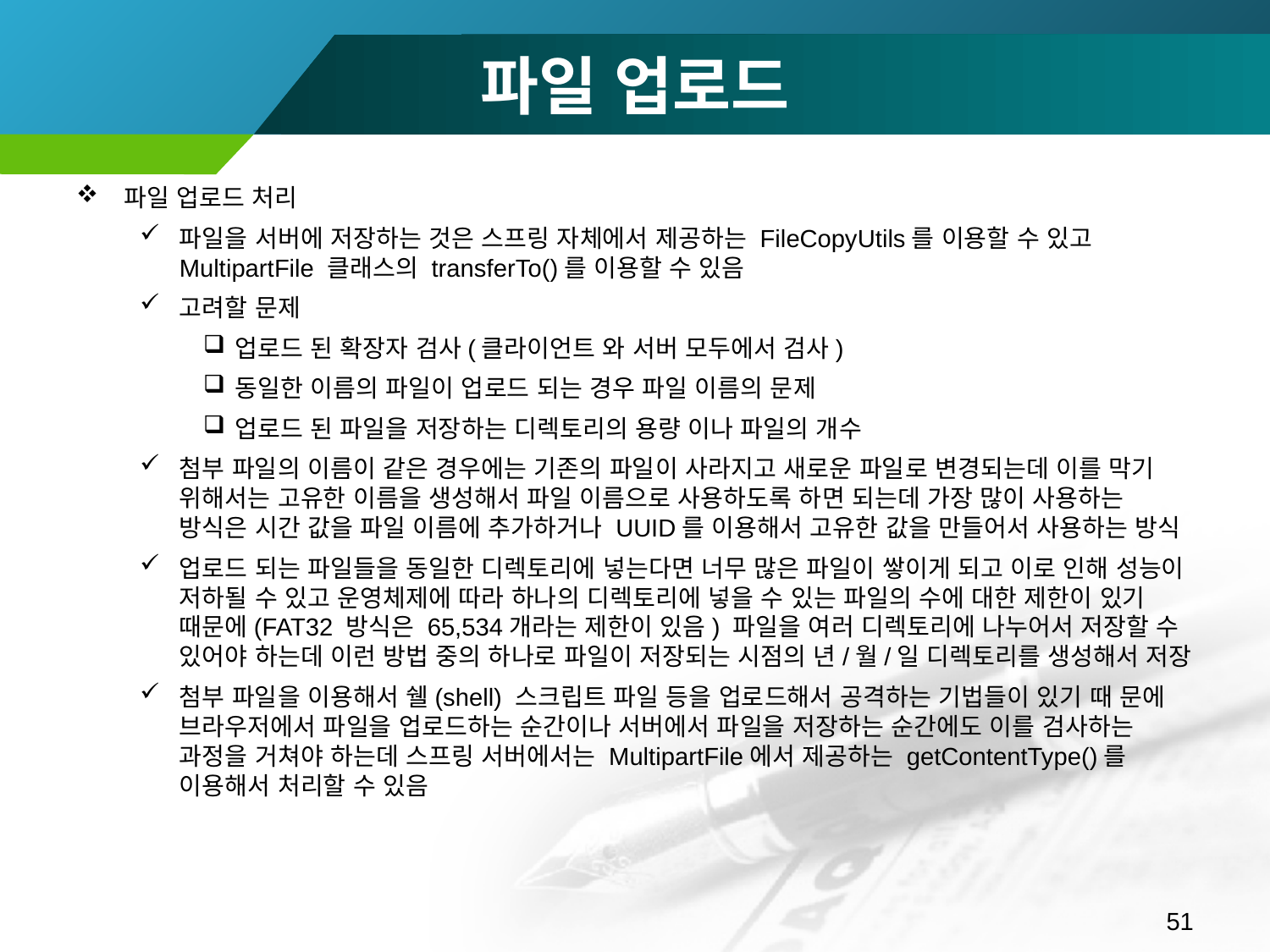

# 파일 업로드
파일 업로드 처리
파일을 서버에 저장하는 것은 스프링 자체에서 제공하는 FileCopyUtils를 이용할 수 있고 MultipartFile 클래스의 transferTo()를 이용할 수 있음
고려할 문제
업로드 된 확장자 검사(클라이언트 와 서버 모두에서 검사)
동일한 이름의 파일이 업로드 되는 경우 파일 이름의 문제
업로드 된 파일을 저장하는 디렉토리의 용량 이나 파일의 개수
첨부 파일의 이름이 같은 경우에는 기존의 파일이 사라지고 새로운 파일로 변경되는데 이를 막기 위해서는 고유한 이름을 생성해서 파일 이름으로 사용하도록 하면 되는데 가장 많이 사용하는 방식은 시간 값을 파일 이름에 추가하거나 UUID를 이용해서 고유한 값을 만들어서 사용하는 방식
업로드 되는 파일들을 동일한 디렉토리에 넣는다면 너무 많은 파일이 쌓이게 되고 이로 인해 성능이 저하될 수 있고 운영체제에 따라 하나의 디렉토리에 넣을 수 있는 파일의 수에 대한 제한이 있기 때문에(FAT32 방식은 65,534개라는 제한이 있음) 파일을 여러 디렉토리에 나누어서 저장할 수 있어야 하는데 이런 방법 중의 하나로 파일이 저장되는 시점의 년/월/일 디렉토리를 생성해서 저장
첨부 파일을 이용해서 쉘(shell) 스크립트 파일 등을 업로드해서 공격하는 기법들이 있기 때 문에 브라우저에서 파일을 업로드하는 순간이나 서버에서 파일을 저장하는 순간에도 이를 검사하는 과정을 거쳐야 하는데 스프링 서버에서는 MultipartFile에서 제공하는 getContentType()를 이용해서 처리할 수 있음

51